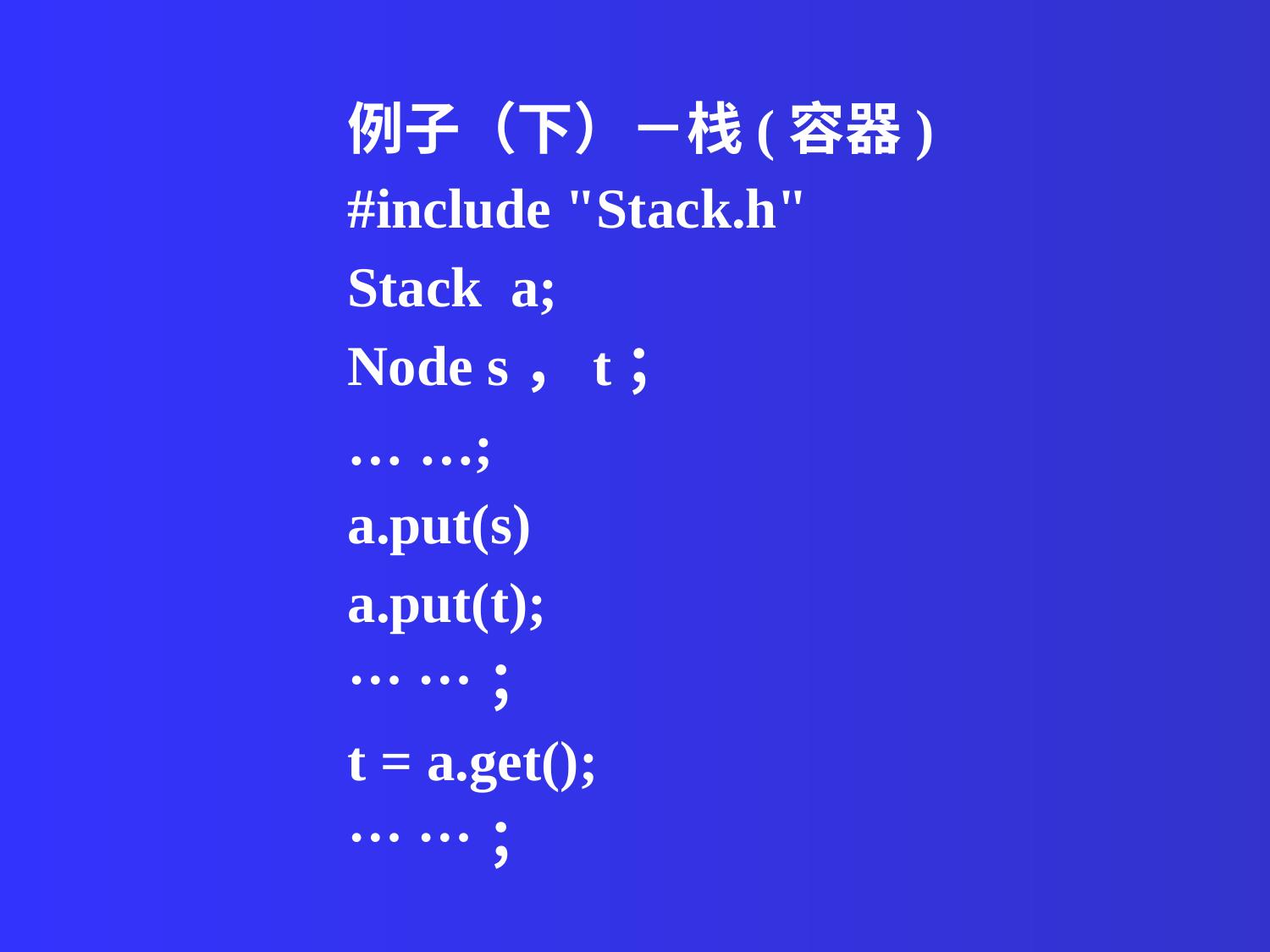

例子（下）－栈(容器)
#include "Stack.h"
Stack  a;
Node s，t；
… …;
a.put(s)
a.put(t);
… …；
t = a.get();
… …；